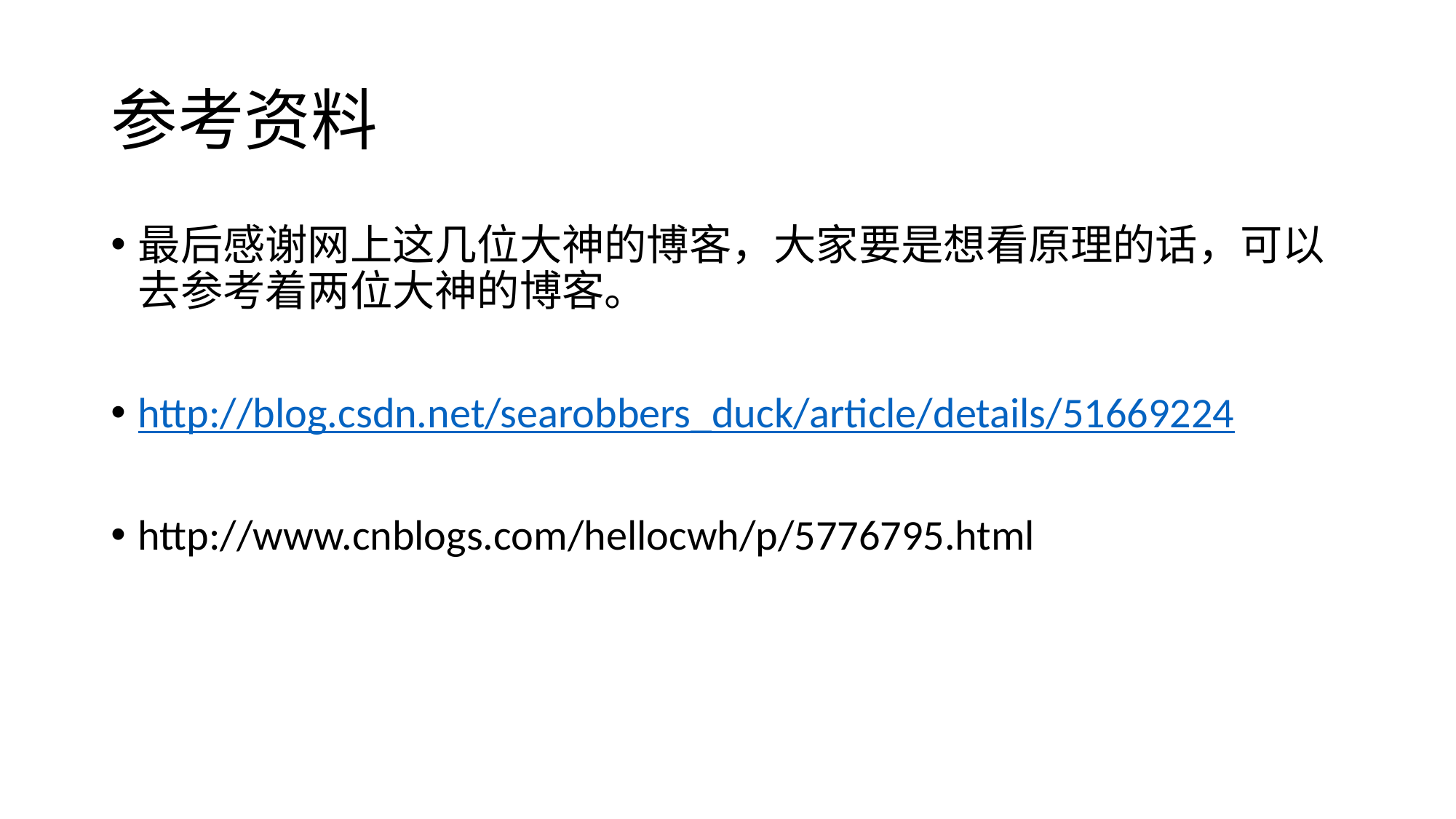

# 参考资料
最后感谢网上这几位大神的博客，大家要是想看原理的话，可以去参考着两位大神的博客。

http://blog.csdn.net/searobbers_duck/article/details/51669224

http://www.cnblogs.com/hellocwh/p/5776795.html